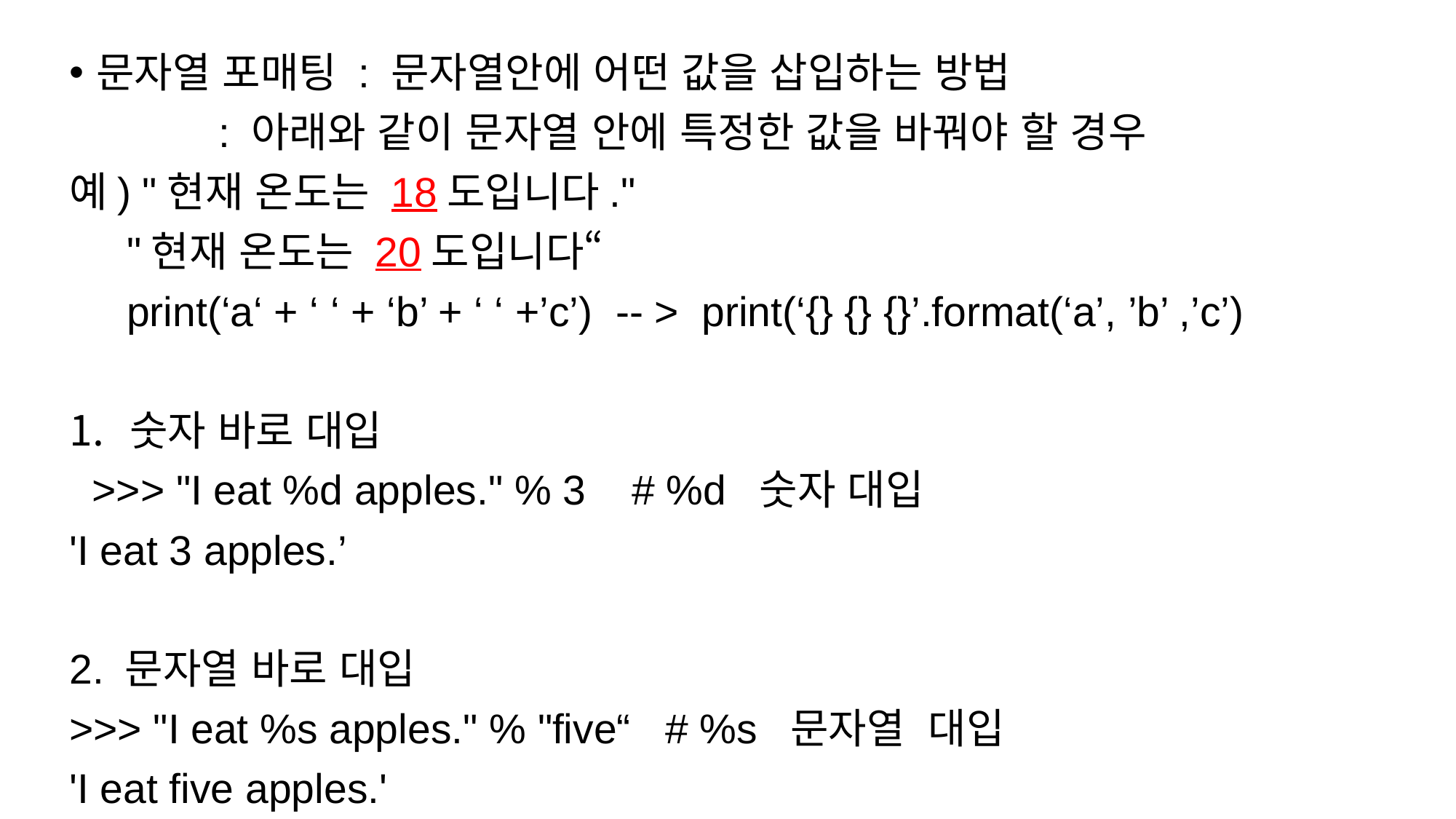

문자열 포매팅 : 문자열안에 어떤 값을 삽입하는 방법
             : 아래와 같이 문자열 안에 특정한 값을 바꿔야 할 경우
예) "현재 온도는 18도입니다."
     "현재 온도는 20도입니다“
     print(‘a‘ + ‘ ‘ + ‘b’ + ‘ ‘ +’c’)  -- >  print(‘{} {} {}’.format(‘a’, ’b’ ,’c’)

숫자 바로 대입
  >>> "I eat %d apples." % 3    # %d  숫자 대입
'I eat 3 apples.’

2. 문자열 바로 대입
>>> "I eat %s apples." % "five“   # %s  문자열  대입
'I eat five apples.'